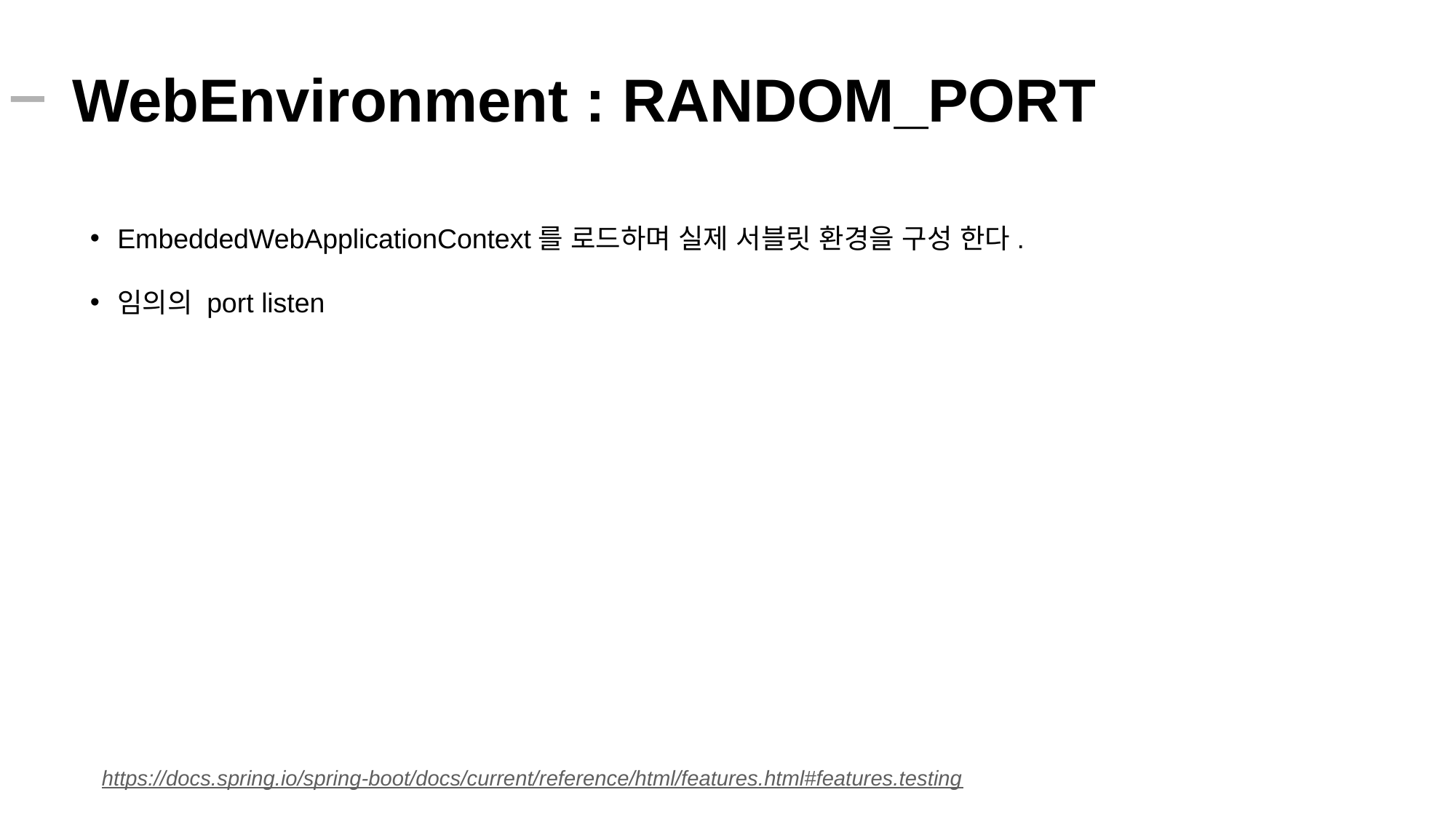

# WebEnvironment : RANDOM_PORT

EmbeddedWebApplicationContext를 로드하며 실제 서블릿 환경을 구성 한다.
임의의 port listen
https://docs.spring.io/spring-boot/docs/current/reference/html/features.html#features.testing